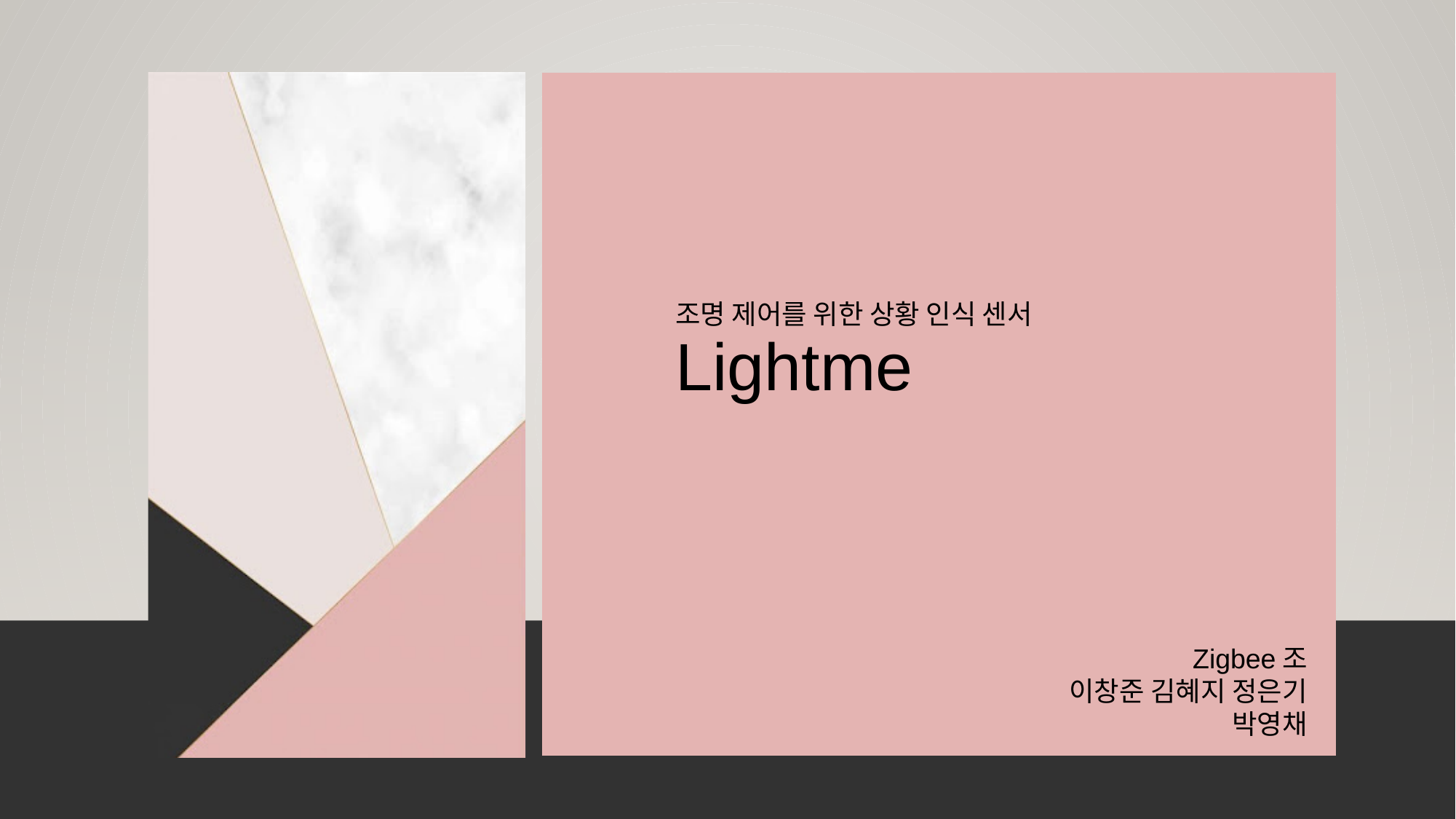

조명 제어를 위한 상황 인식 센서
Lightme
Zigbee조
이창준 김혜지 정은기 박영채